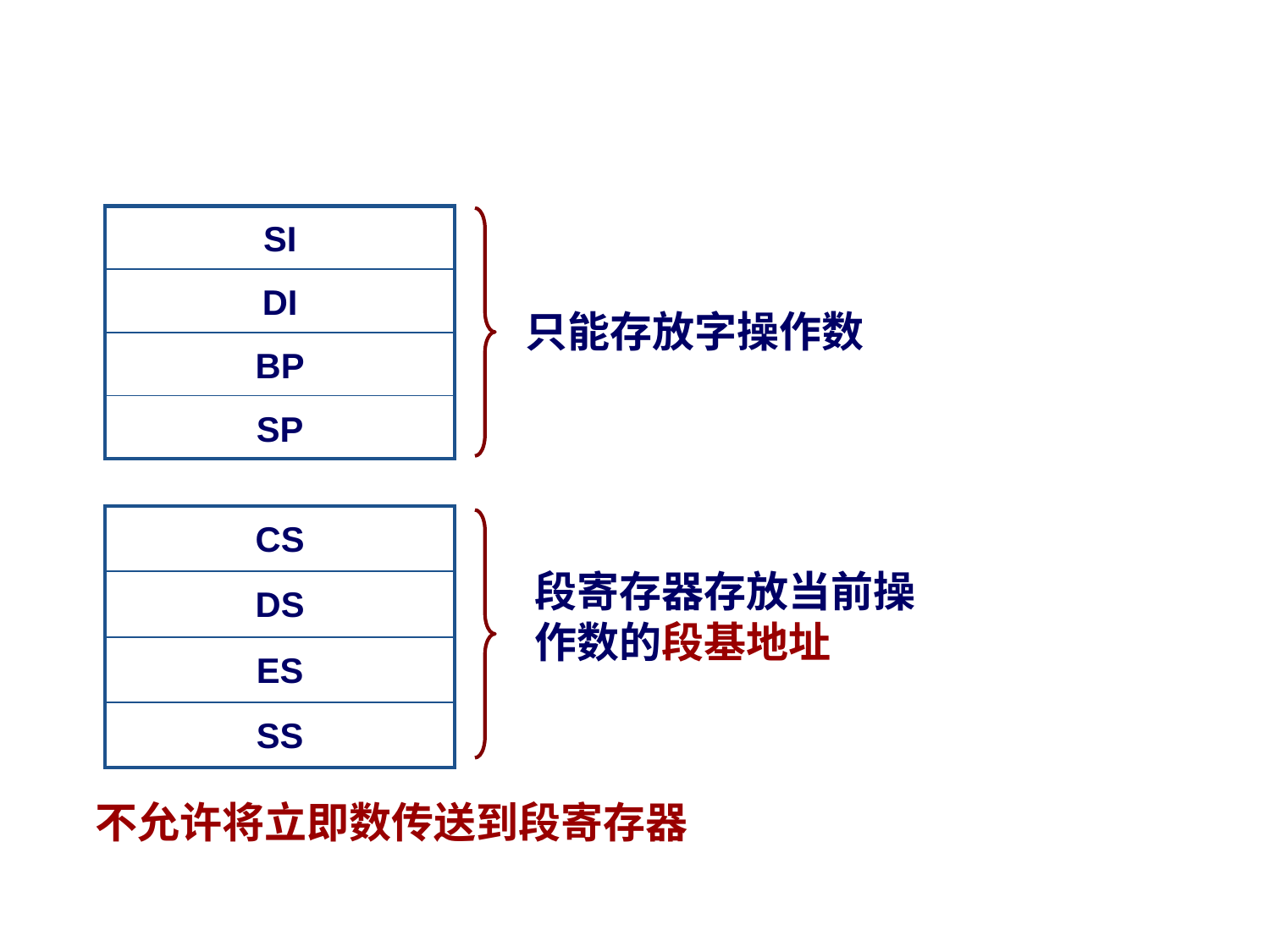

#
| SI |
| --- |
| DI |
| BP |
| SP |

只能存放字操作数
| CS |
| --- |
| DS |
| ES |
| SS |

段寄存器存放当前操作数的段基地址
不允许将立即数传送到段寄存器